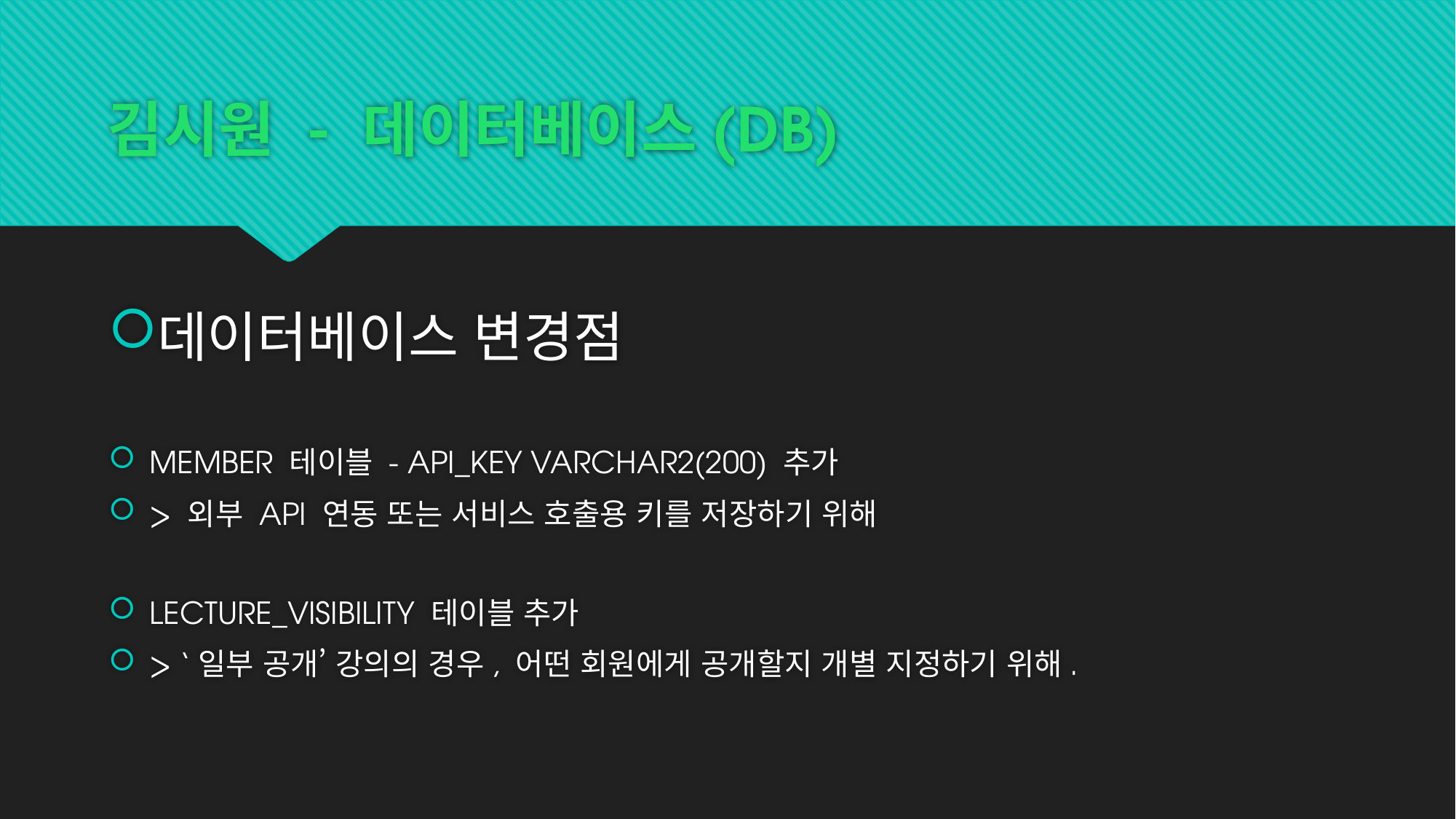

# 김시원 - 데이터베이스(DB)
데이터베이스 변경점

MEMBER 테이블 - API_KEY VARCHAR2(200) 추가
> 외부 API 연동 또는 서비스 호출용 키를 저장하기 위해

LECTURE_VISIBILITY 테이블 추가
> ‘일부 공개’ 강의의 경우, 어떤 회원에게 공개할지 개별 지정하기 위해.